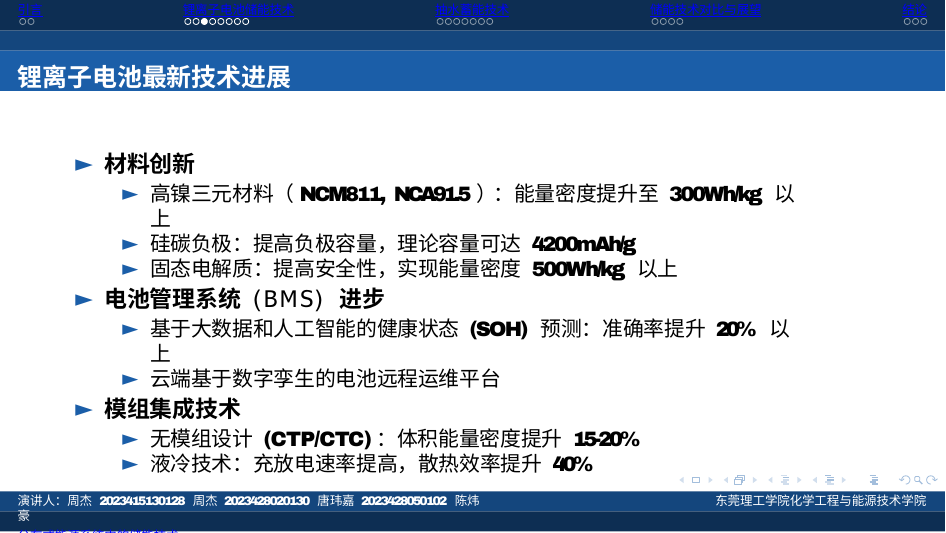

引言
锂离子电池储能技术
抽水蓄能技术
储能技术对比与展望
结论

锂离子电池最新技术进展
材料创新
高镍三元材料（NCM811, NCA91.5）：能量密度提升至 300Wh/kg 以上
硅碳负极：提高负极容量，理论容量可达 4200mAh/g
固态电解质：提高安全性，实现能量密度 500Wh/kg 以上
电池管理系统 (BMS) 进步
基于大数据和人工智能的健康状态 (SOH) 预测：准确率提升 20% 以上
云端基于数字孪生的电池远程运维平台
模组集成技术
无模组设计 (CTP/CTC)：体积能量密度提升 15-20%
液冷技术：充放电速率提高，散热效率提升 40%
演讲人：周杰 2023415130128 周杰 2023428020130 唐玮嘉 2023428050102 陈炜豪
分布式能源系统中的储能技术
东莞理工学院化学工程与能源技术学院